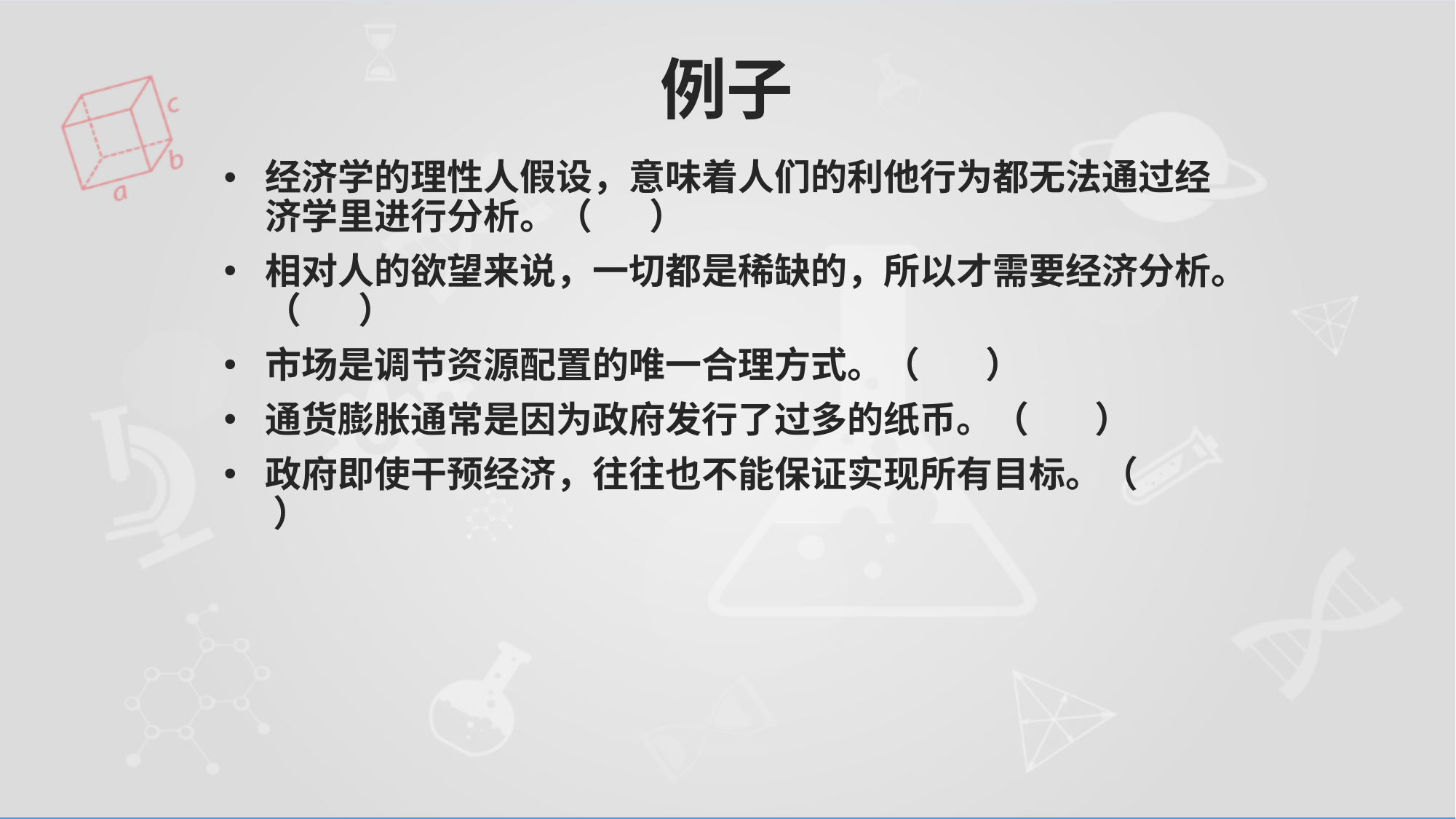

# 例子
经济学的理性人假设，意味着人们的利他行为都无法通过经济学里进行分析。（       ）
相对人的欲望来说，一切都是稀缺的，所以才需要经济分析。（       ）
市场是调节资源配置的唯一合理方式。（        ）
通货膨胀通常是因为政府发行了过多的纸币。（        ）
政府即使干预经济，往往也不能保证实现所有目标。（         ）